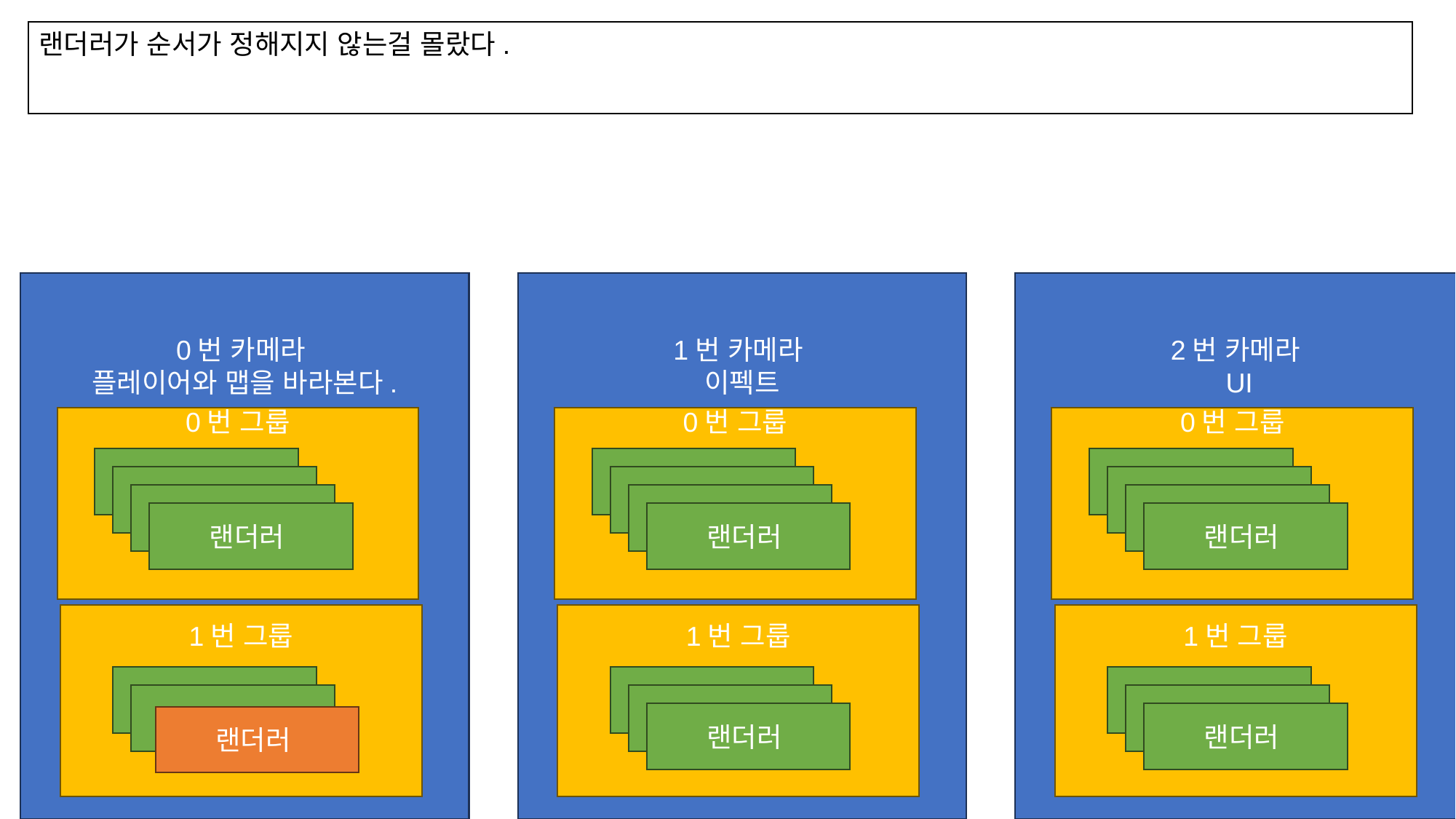

랜더러가 순서가 정해지지 않는걸 몰랐다.
0번 카메라
플레이어와 맵을 바라본다.

1번 카메라
이펙트

2번 카메라
UI

0번 그룹

0번 그룹

0번 그룹

랜더러
랜더러
랜더러
랜더러
랜더러
랜더러
랜더러
랜더러
랜더러
랜더러
랜더러
랜더러
1번 그룹

1번 그룹

1번 그룹

랜더러
랜더러
랜더러
랜더러
랜더러
랜더러
랜더러
랜더러
랜더러